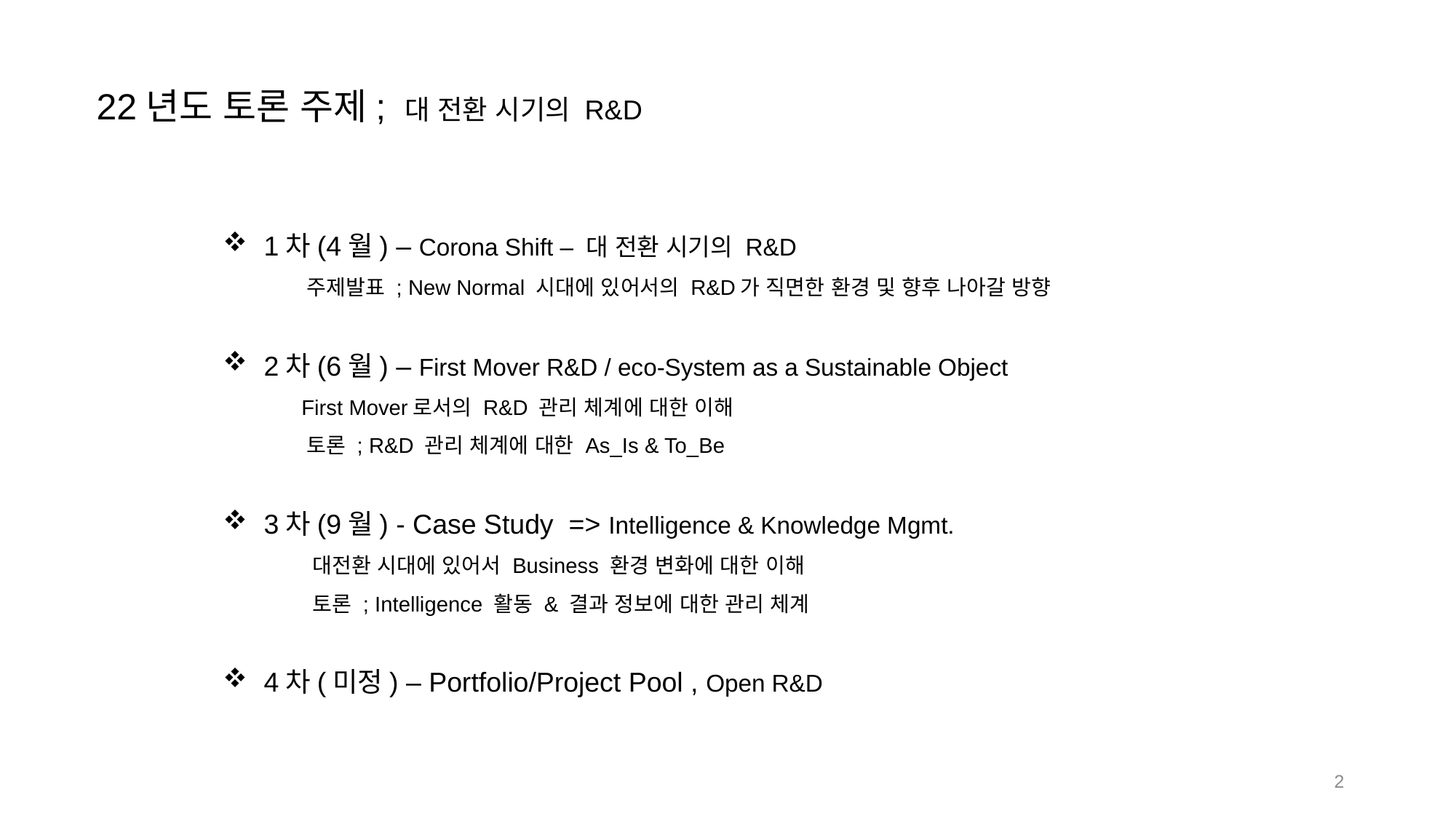

22년도 토론 주제; 대 전환 시기의 R&D
1차(4월) – Corona Shift – 대 전환 시기의 R&D
    주제발표 ; New Normal 시대에 있어서의 R&D가 직면한 환경 및 향후 나아갈 방향
2차(6월) – First Mover R&D / eco-System as a Sustainable Object
    First Mover로서의 R&D 관리 체계에 대한 이해
    토론 ; R&D 관리 체계에 대한 As_Is & To_Be
3차(9월) - Case Study  => Intelligence & Knowledge Mgmt.
     대전환 시대에 있어서 Business 환경 변화에 대한 이해
     토론 ; Intelligence 활동 & 결과 정보에 대한 관리 체계
4차(미정) – Portfolio/Project Pool , Open R&D
2